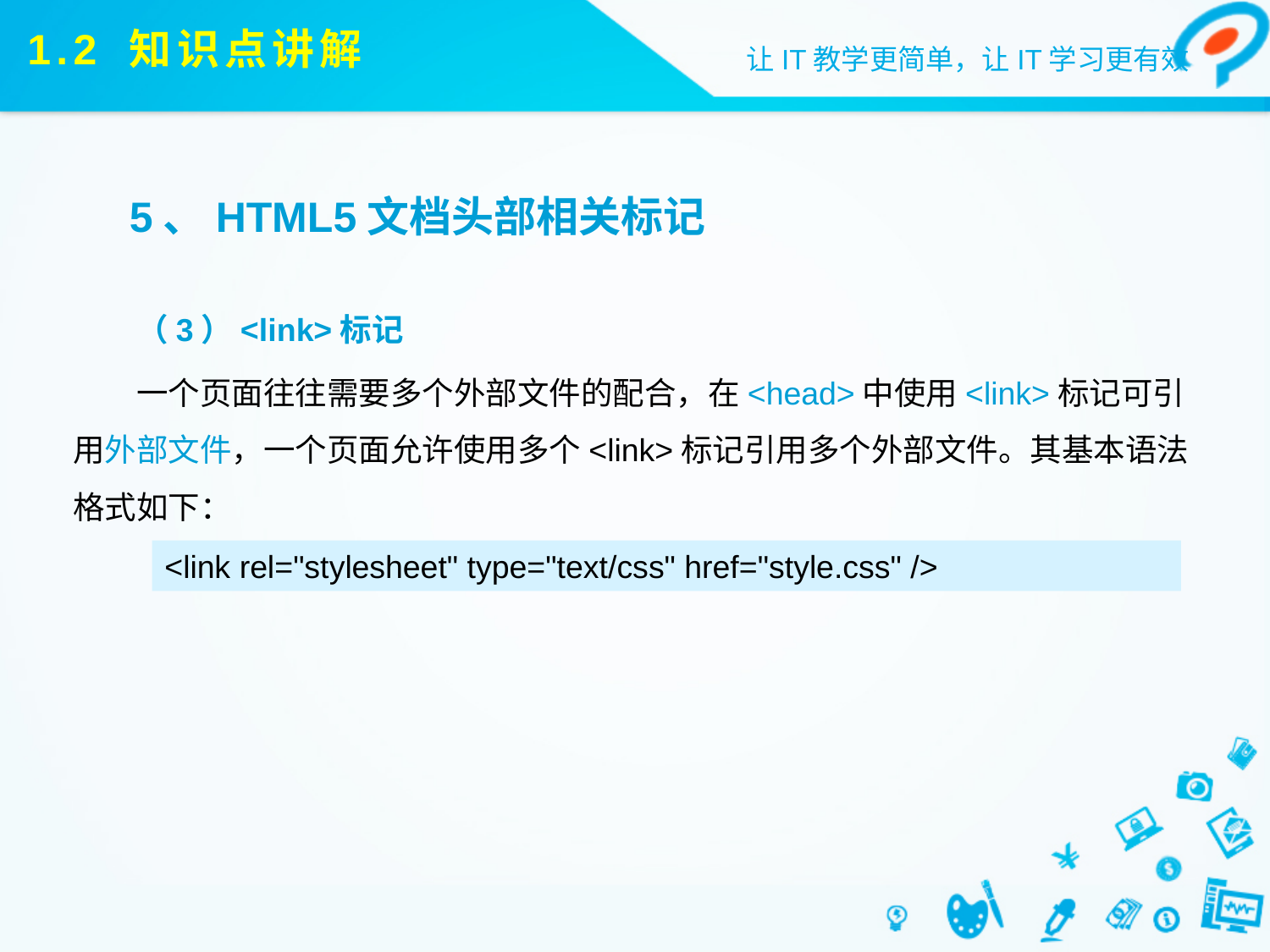

# 1.2 知识点讲解
5、HTML5文档头部相关标记
（3）<link>标记
一个页面往往需要多个外部文件的配合，在<head>中使用<link>标记可引用外部文件，一个页面允许使用多个<link>标记引用多个外部文件。其基本语法格式如下：
<link rel="stylesheet" type="text/css" href="style.css" />